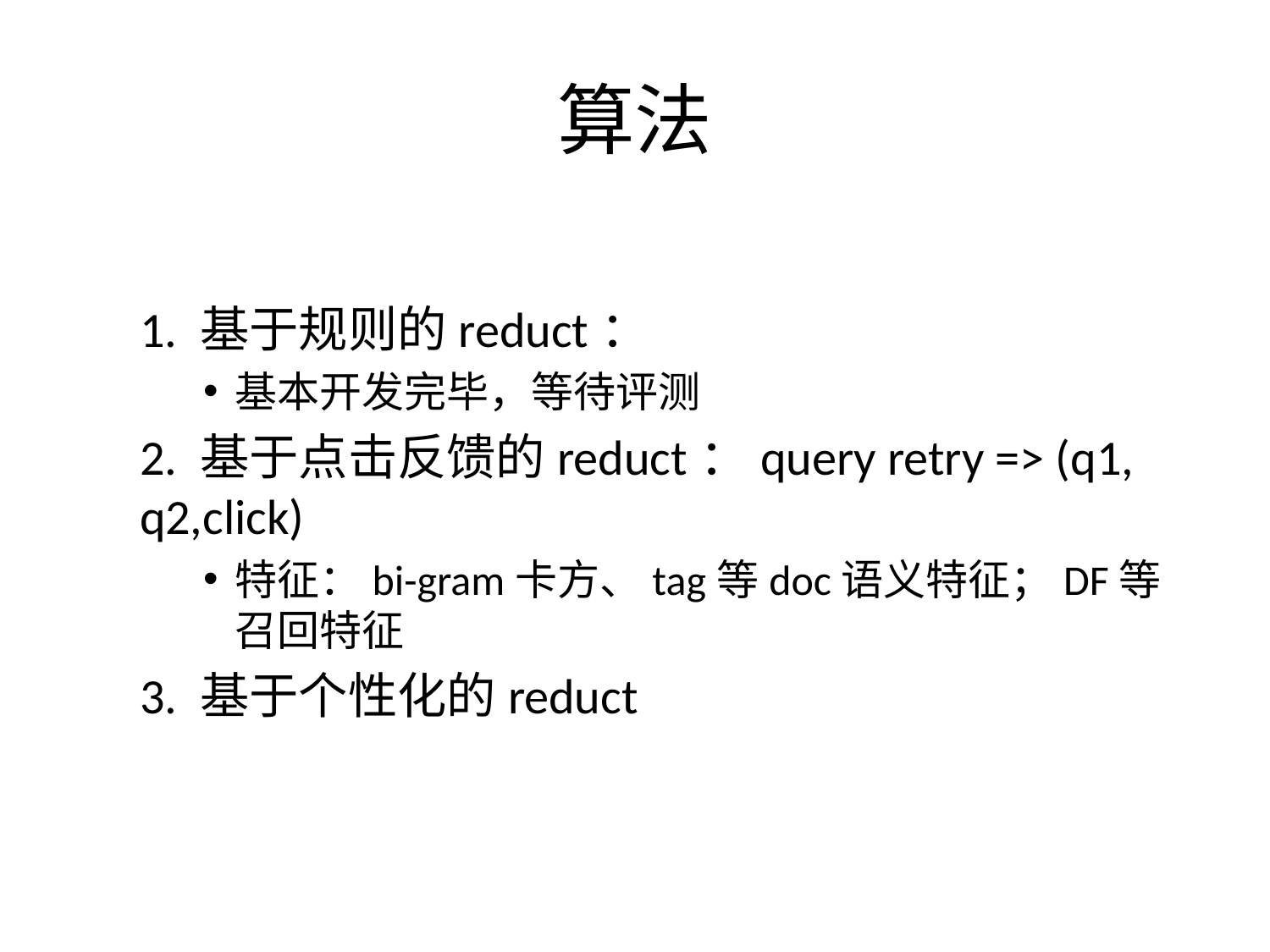

# 算法

1. 基于规则的reduct：
基本开发完毕，等待评测
2. 基于点击反馈的reduct：query retry => (q1, q2,click)
特征：bi-gram卡方、tag等doc语义特征；DF等召回特征
3. 基于个性化的reduct